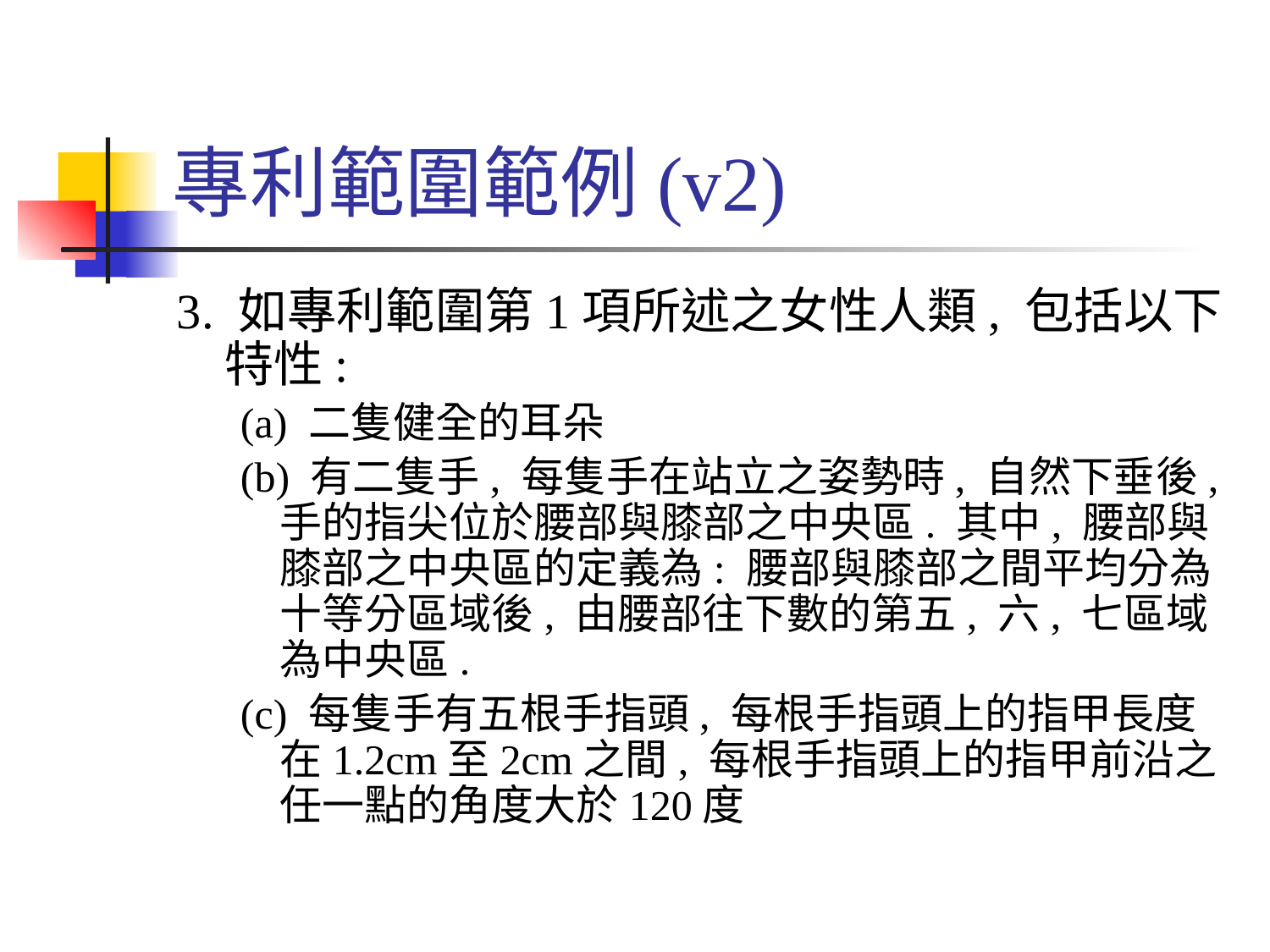

# 專利範圍範例(v2)
3. 如專利範圍第1項所述之女性人類, 包括以下特性:
(a) 二隻健全的耳朵
(b) 有二隻手, 每隻手在站立之姿勢時, 自然下垂後, 手的指尖位於腰部與膝部之中央區. 其中, 腰部與膝部之中央區的定義為: 腰部與膝部之間平均分為十等分區域後, 由腰部往下數的第五, 六, 七區域為中央區.
(c) 每隻手有五根手指頭, 每根手指頭上的指甲長度在1.2cm至2cm之間, 每根手指頭上的指甲前沿之任一點的角度大於120度